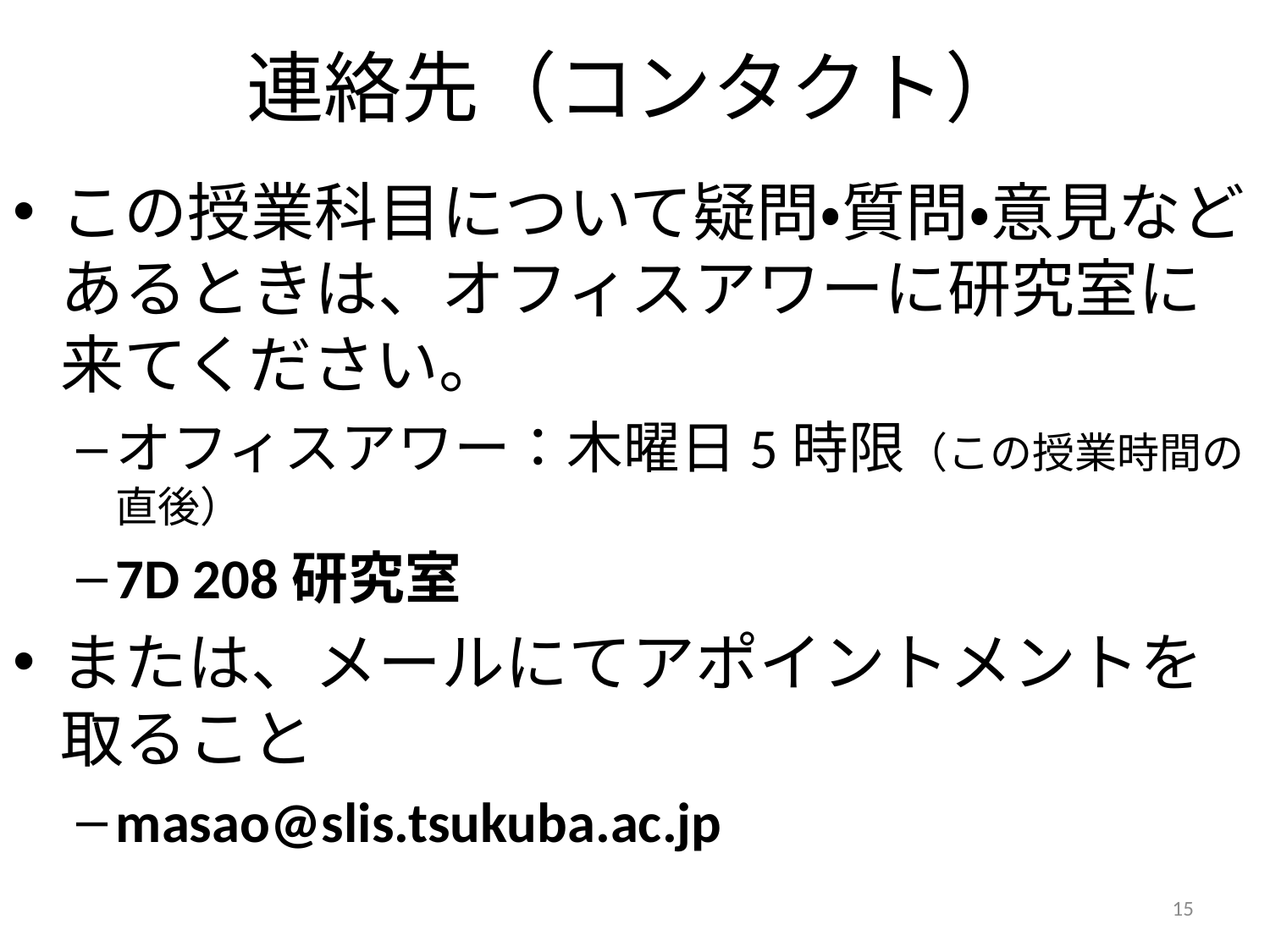

# 連絡先（コンタクト）
この授業科目について疑問・質問・意見などあるときは、オフィスアワーに研究室に来てください。
オフィスアワー：木曜日5時限（この授業時間の直後）
7D 208研究室
または、メールにてアポイントメントを取ること
masao@slis.tsukuba.ac.jp
15